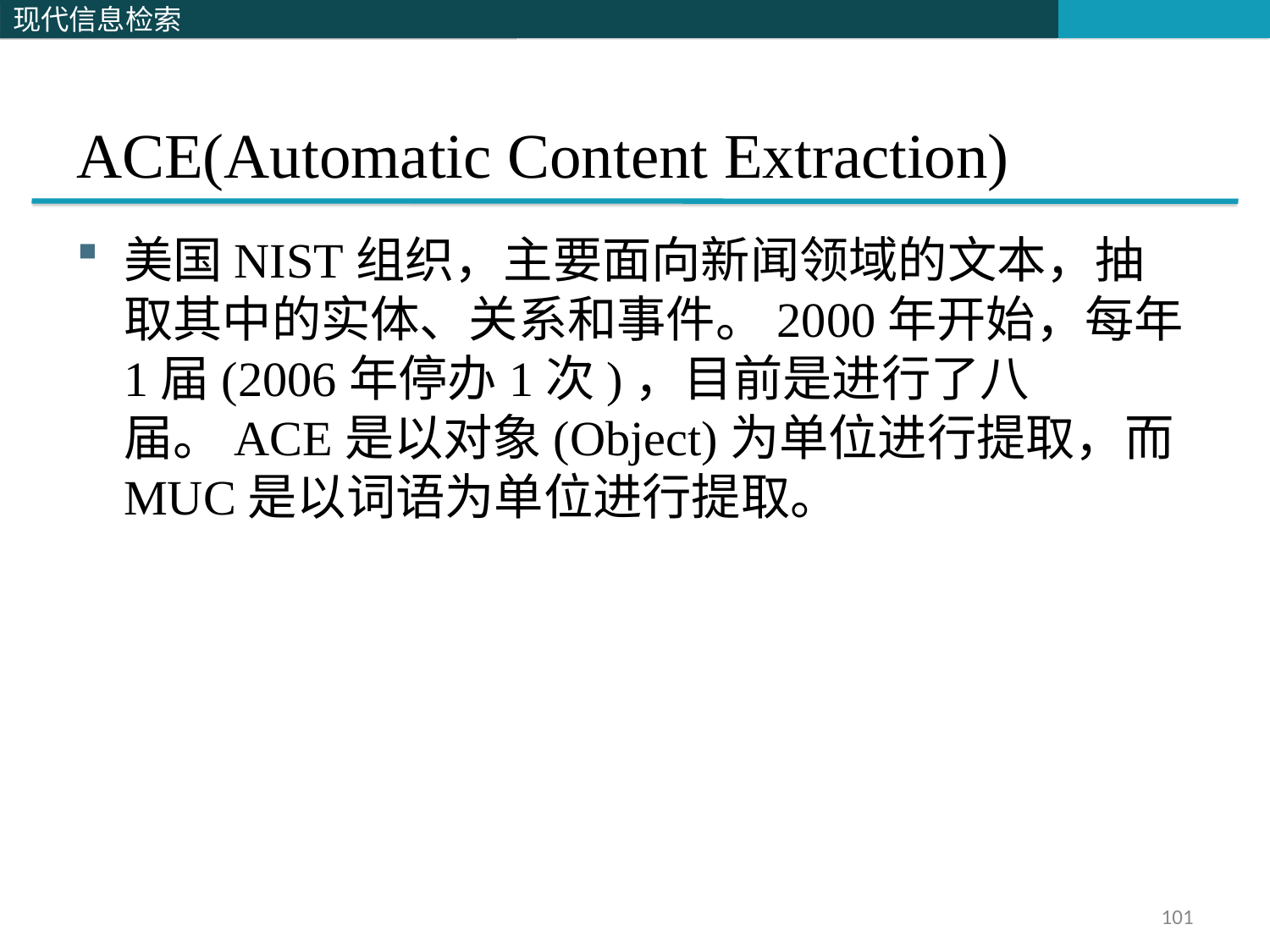

# ACE(Automatic Content Extraction)
美国NIST组织，主要面向新闻领域的文本，抽取其中的实体、关系和事件。2000年开始，每年1届(2006年停办1次)，目前是进行了八届。ACE是以对象(Object)为单位进行提取，而MUC是以词语为单位进行提取。

101